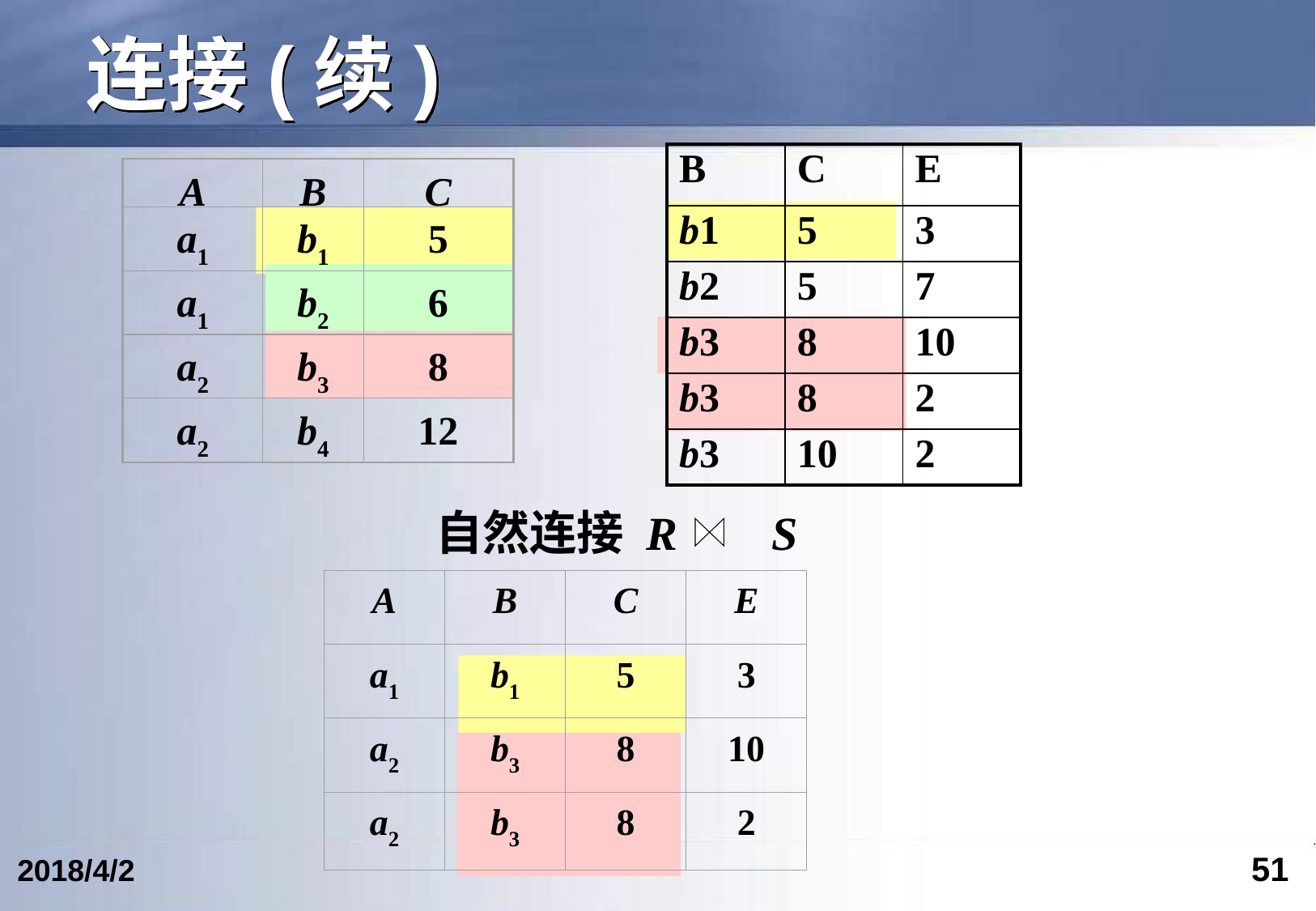

# 连接(续)
| B | C | E |
| --- | --- | --- |
| b1 | 5 | 3 |
| b2 | 5 | 7 |
| b3 | 8 | 10 |
| b3 | 8 | 2 |
| b3 | 10 | 2 |

A

B

C

a1

b1

5

a1

b2

6

a2

b3

8

a2

b4

12

   自然连接 R        S

A

B

C

E

a1

b1

5

3

a2

b3

8

10

a2

b3

8

2

51
2018/4/2